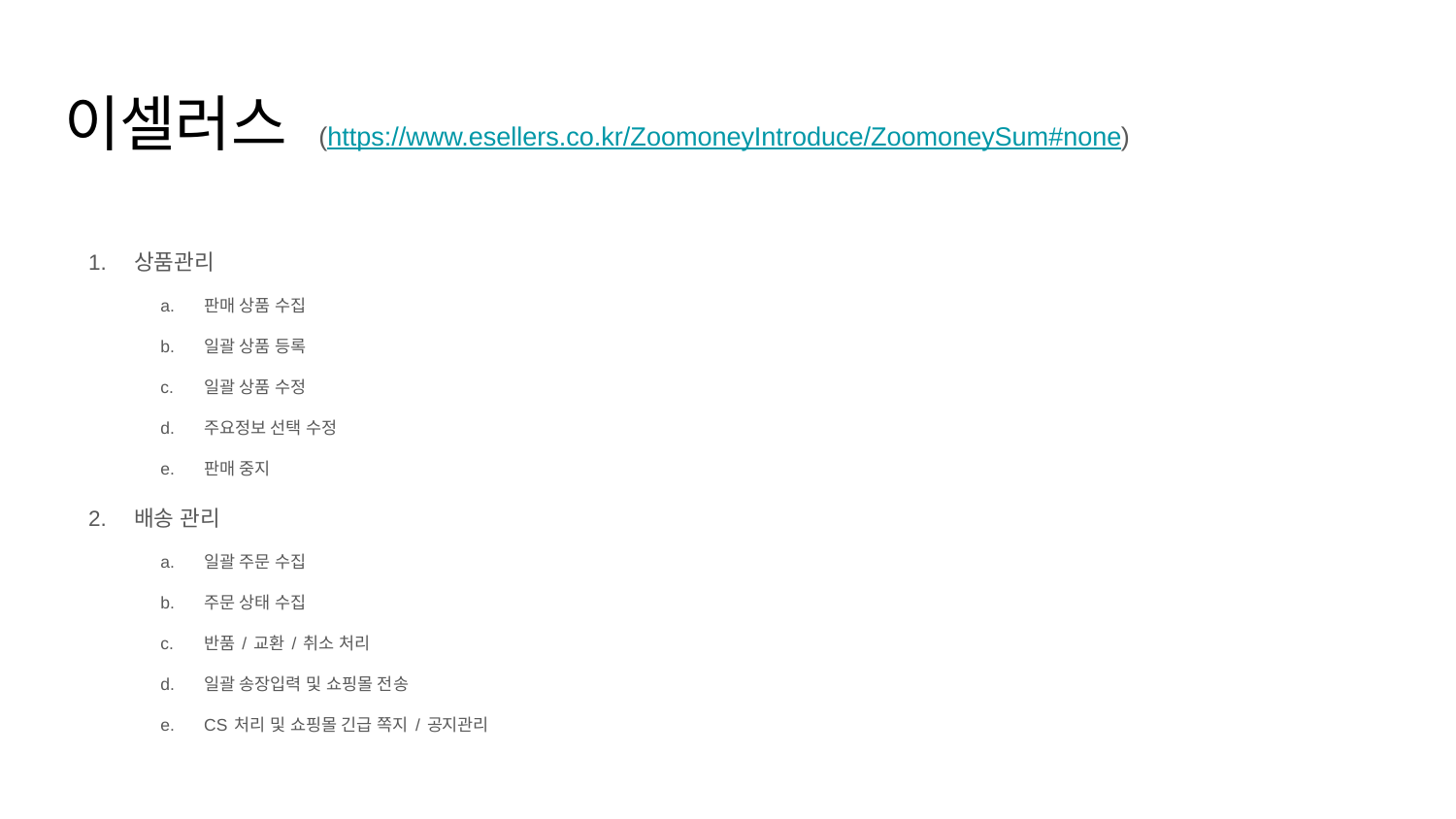

# 이셀러스 (https://www.esellers.co.kr/ZoomoneyIntroduce/ZoomoneySum#none)
상품관리
판매 상품 수집
일괄 상품 등록
일괄 상품 수정
주요정보 선택 수정
판매 중지
배송 관리
일괄 주문 수집
주문 상태 수집
반품 / 교환 / 취소 처리
일괄 송장입력 및 쇼핑몰 전송
CS 처리 및 쇼핑몰 긴급 쪽지 / 공지관리